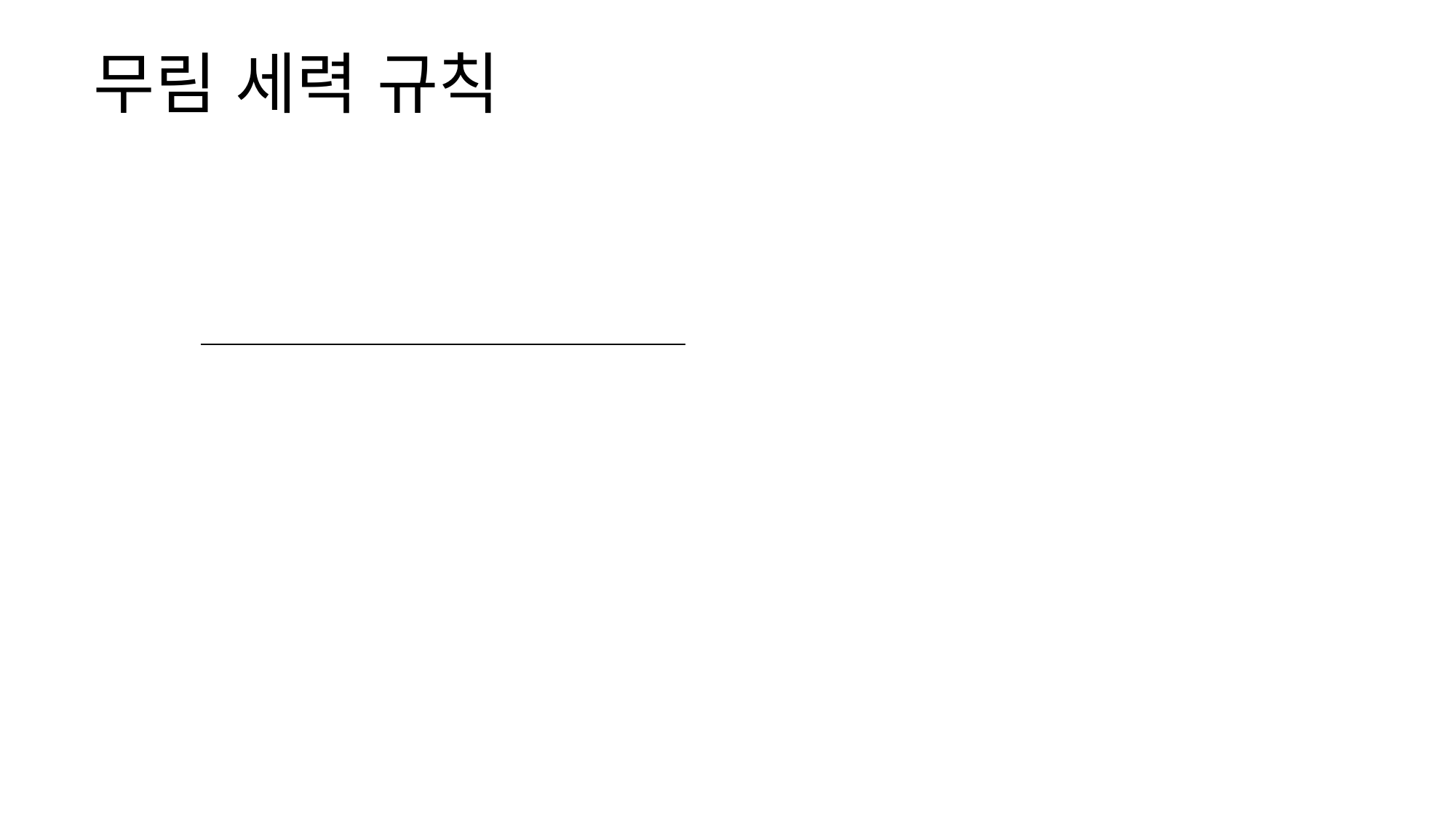

무림 세력 규칙
|  |
| --- |
|  |